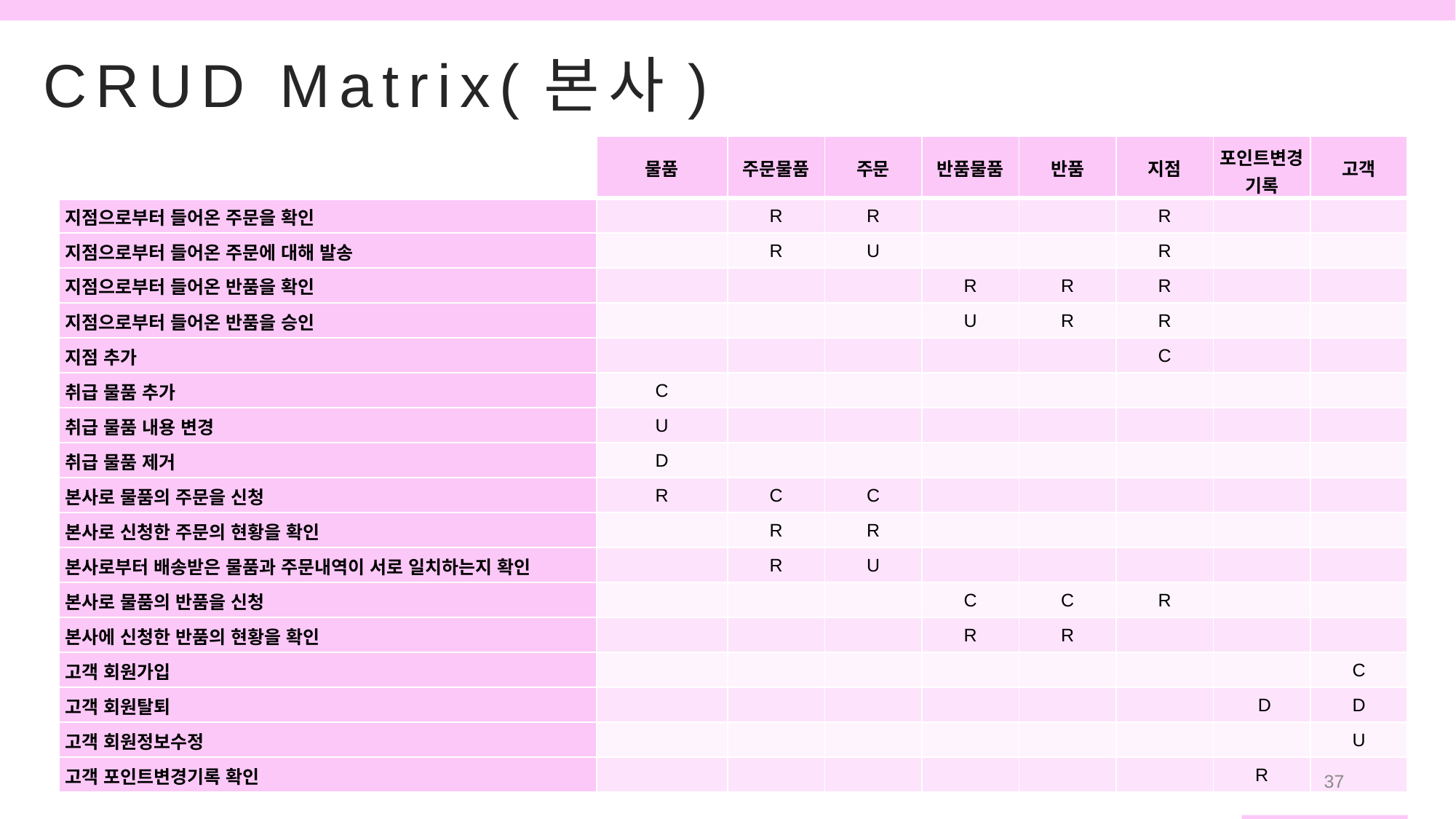

CRUD Matrix(본사)
|  | 물품 | 주문물품 | 주문 | 반품물품 | 반품 | 지점 | 포인트변경기록 | 고객 |
| --- | --- | --- | --- | --- | --- | --- | --- | --- |
| 지점으로부터 들어온 주문을 확인 |  | R | R |  |  | R |  |  |
| 지점으로부터 들어온 주문에 대해 발송 |  | R | U |  |  | R |  |  |
| 지점으로부터 들어온 반품을 확인 |  |  |  | R | R | R |  |  |
| 지점으로부터 들어온 반품을 승인 |  |  |  | U | R | R |  |  |
| 지점 추가 |  |  |  |  |  | C |  |  |
| 취급 물품 추가 | C |  |  |  |  |  |  |  |
| 취급 물품 내용 변경 | U |  |  |  |  |  |  |  |
| 취급 물품 제거 | D |  |  |  |  |  |  |  |
| 본사로 물품의 주문을 신청 | R | C | C |  |  |  |  |  |
| 본사로 신청한 주문의 현황을 확인 |  | R | R |  |  |  |  |  |
| 본사로부터 배송받은 물품과 주문내역이 서로 일치하는지 확인 |  | R | U |  |  |  |  |  |
| 본사로 물품의 반품을 신청 |  |  |  | C | C | R |  |  |
| 본사에 신청한 반품의 현황을 확인 |  |  |  | R | R |  |  |  |
| 고객 회원가입 |  |  |  |  |  |  |  | C |
| 고객 회원탈퇴 |  |  |  |  |  |  | D | D |
| 고객 회원정보수정 |  |  |  |  |  |  |  | U |
| 고객 포인트변경기록 확인 |  |  |  |  |  |  | R |  |
37